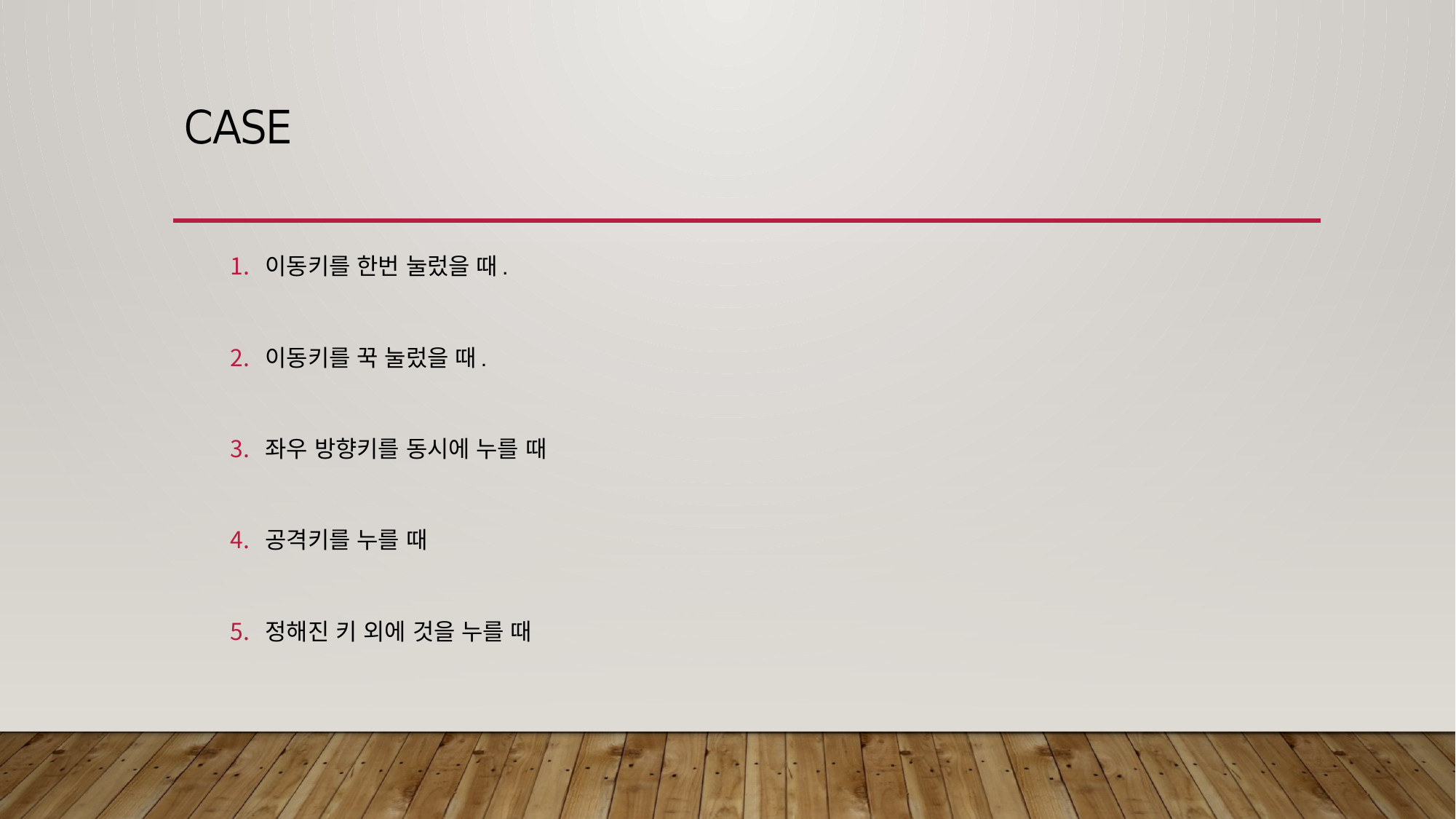

# Case
이동키를 한번 눌렀을 때.

이동키를 꾹 눌렀을 때.

좌우 방향키를 동시에 누를 때

공격키를 누를 때

정해진 키 외에 것을 누를 때